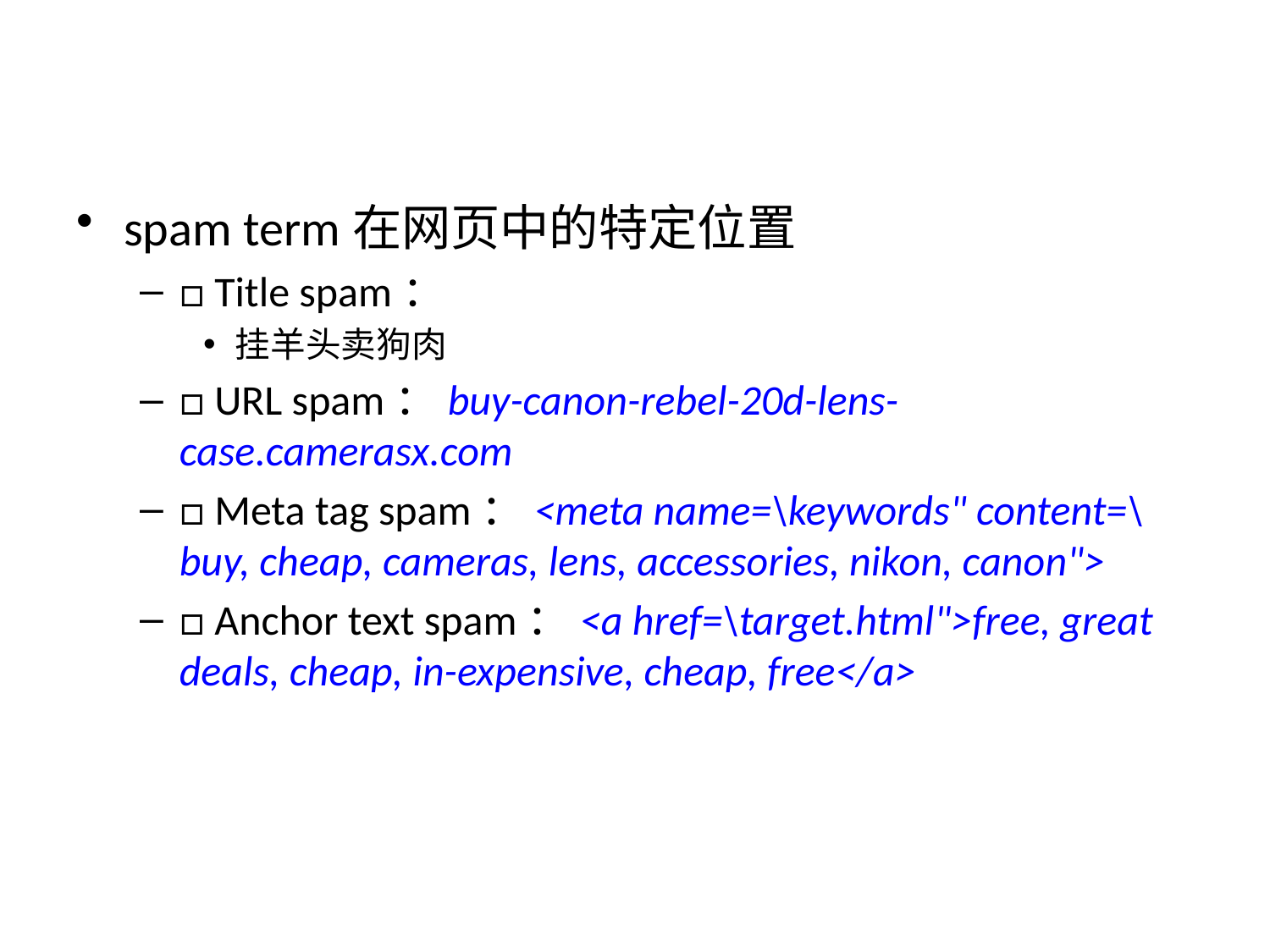

#
spam term在网页中的特定位置
□ Title spam：
挂羊头卖狗肉
□ URL spam：buy-canon-rebel-20d-lens-case.camerasx.com
□ Meta tag spam：<meta name=\keywords" content=\buy, cheap, cameras, lens, accessories, nikon, canon">
□ Anchor text spam：<a href=\target.html">free, great deals, cheap, in-expensive, cheap, free</a>